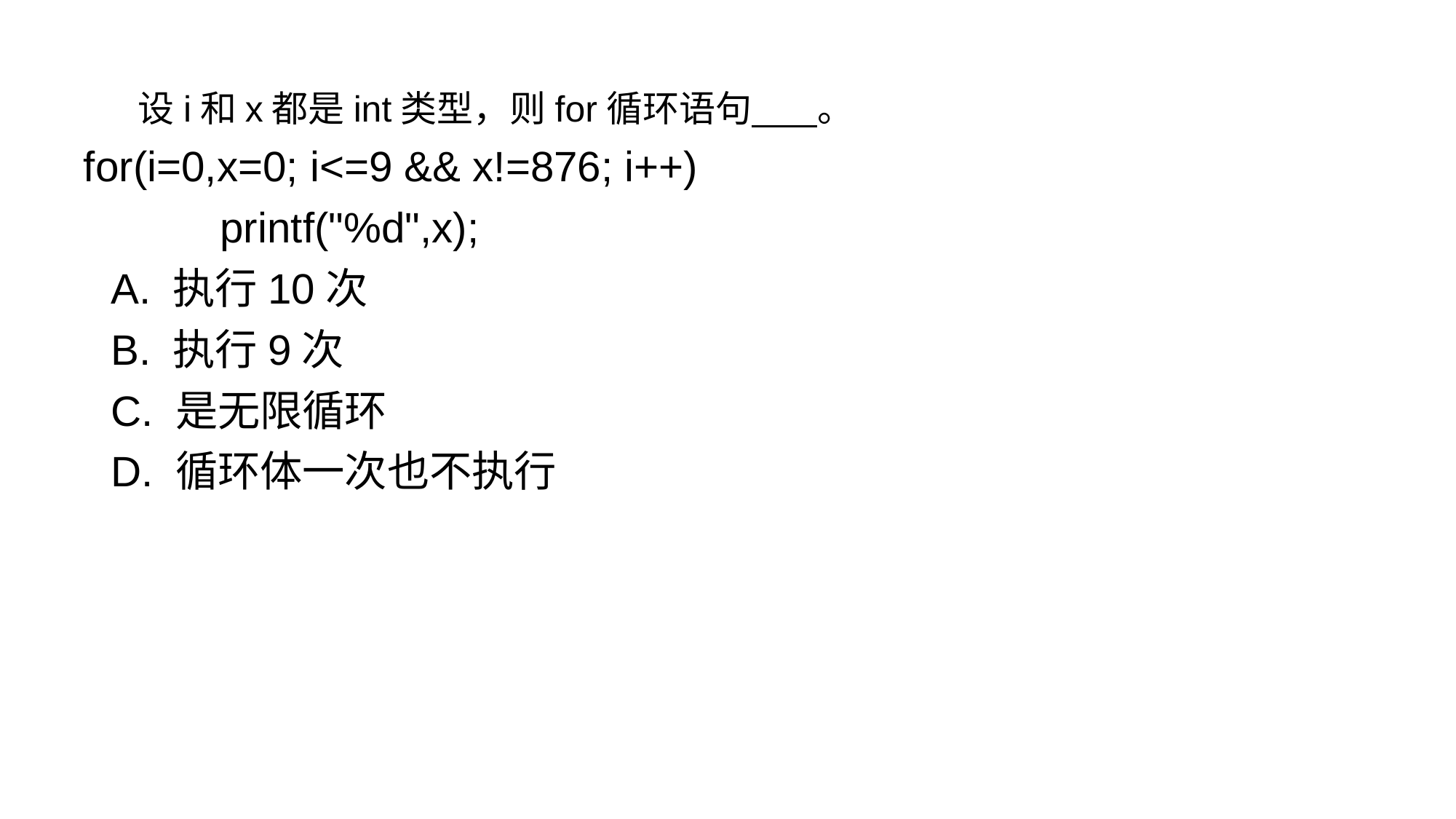

设i和x都是int类型，则for循环语句        。
for(i=0,x=0; i<=9 && x!=876; i++)
		printf("%d",x);
	A. 执行10次
	B. 执行9次
	C. 是无限循环
	D. 循环体一次也不执行